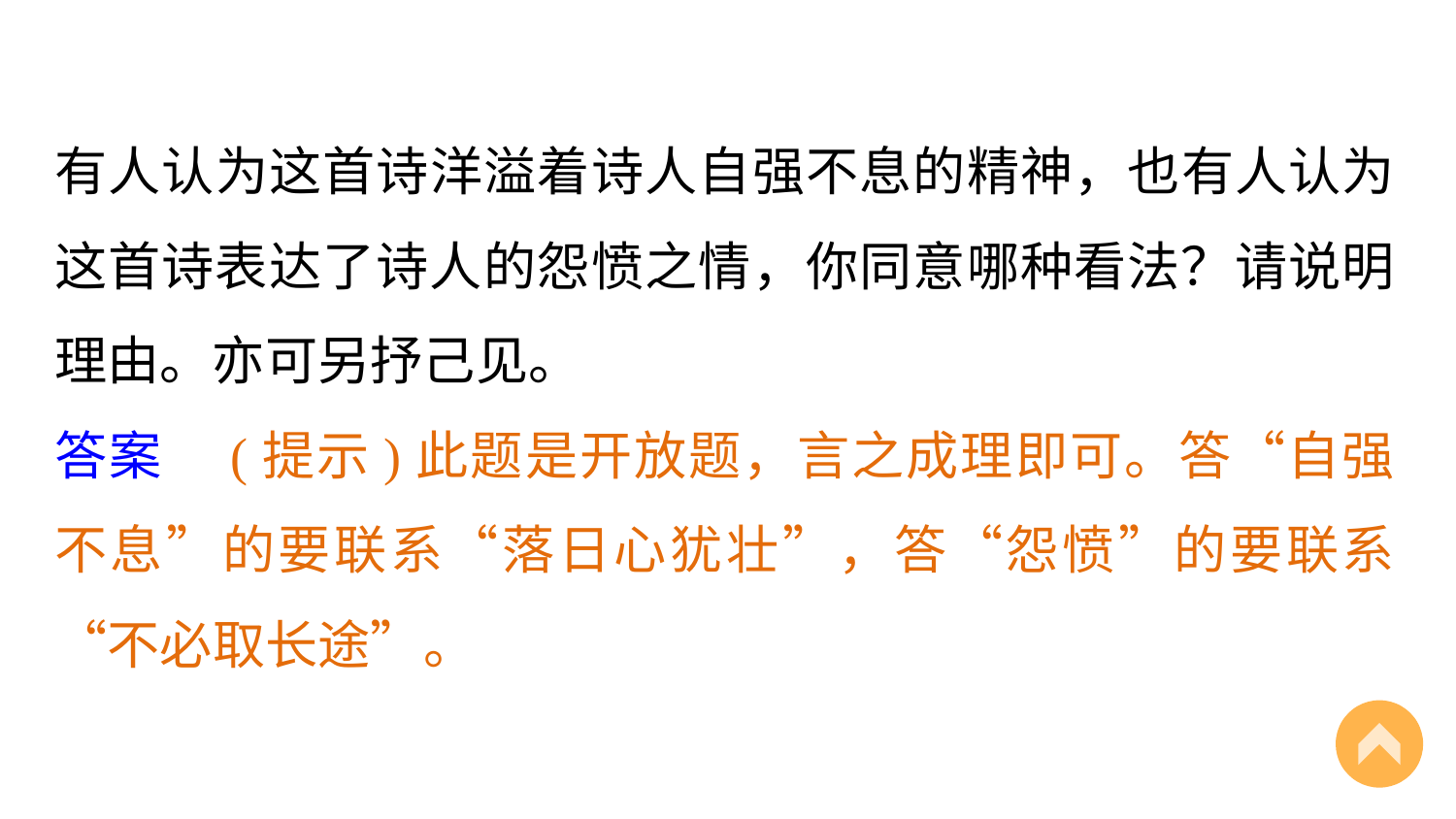

有人认为这首诗洋溢着诗人自强不息的精神，也有人认为这首诗表达了诗人的怨愤之情，你同意哪种看法？请说明理由。亦可另抒己见。
答案　(提示)此题是开放题，言之成理即可。答“自强不息”的要联系“落日心犹壮”，答“怨愤”的要联系“不必取长途”。